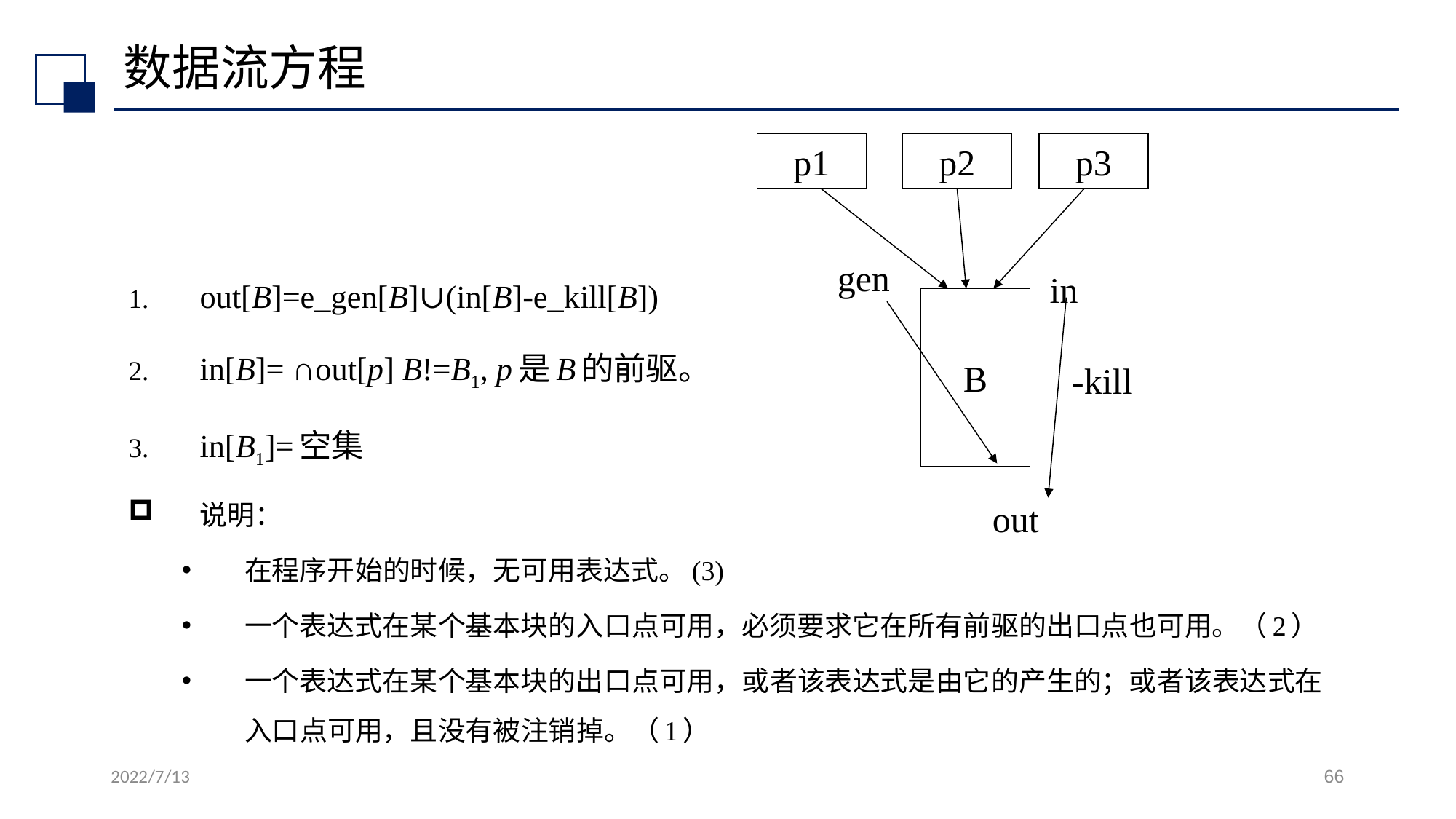

# 数据流方程
p1
p2
p3

gen
out[B]=e_gen[B]∪(in[B]-e_kill[B])
in[B]= ∩out[p] B!=B1, p是B的前驱。
in[B1]=空集
说明：
在程序开始的时候，无可用表达式。(3)
一个表达式在某个基本块的入口点可用，必须要求它在所有前驱的出口点也可用。（2）
一个表达式在某个基本块的出口点可用，或者该表达式是由它的产生的；或者该表达式在入口点可用，且没有被注销掉。（1）
in

B

-kill
out
2022/7/13
66